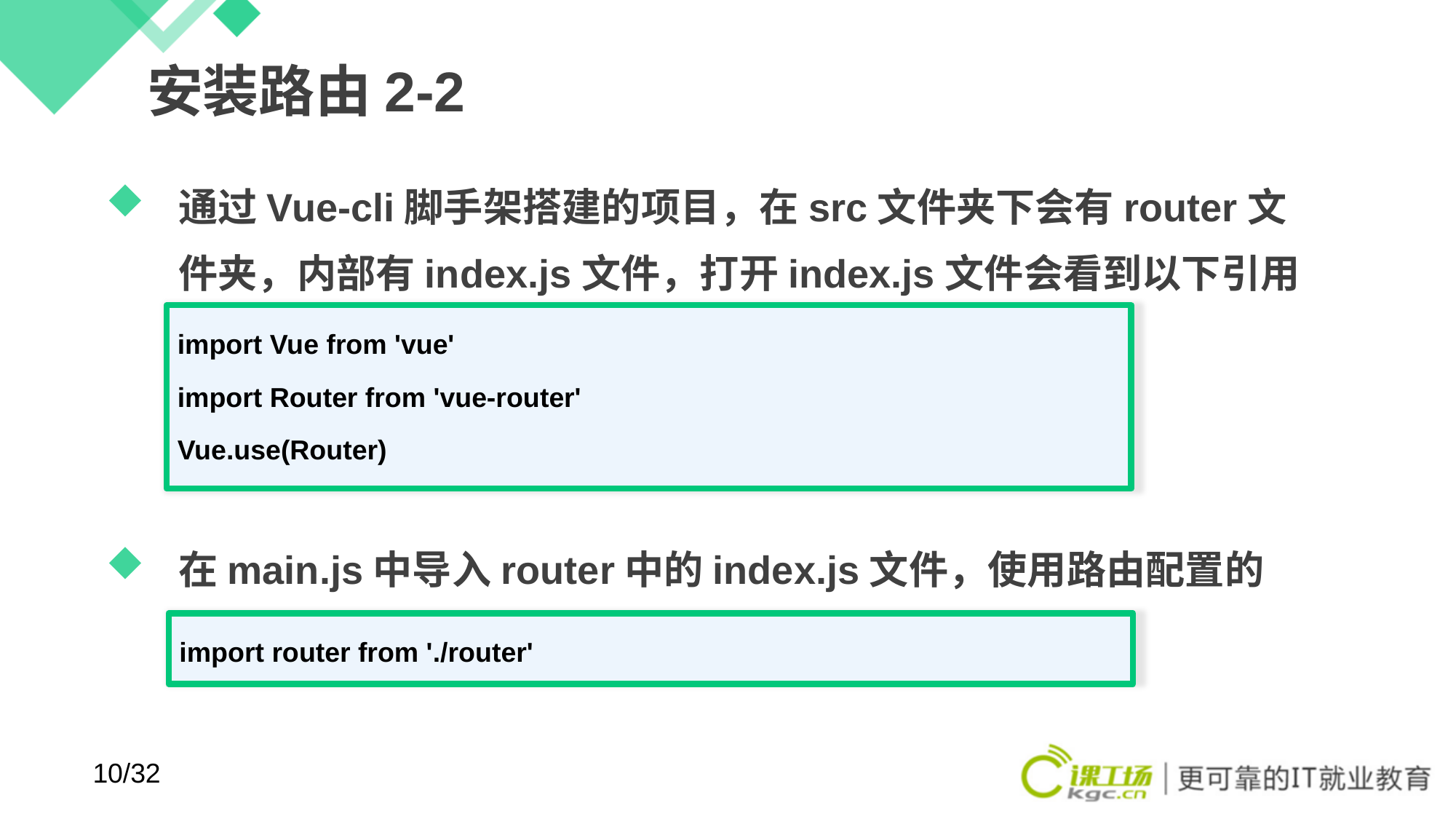

# 安装路由2-2
通过Vue-cli脚手架搭建的项目，在src文件夹下会有router文件夹，内部有index.js文件，打开index.js文件会看到以下引用

在main.js中导入router中的index.js文件，使用路由配置的信息

import Vue from 'vue'
import Router from 'vue-router'
Vue.use(Router)
import router from './router'